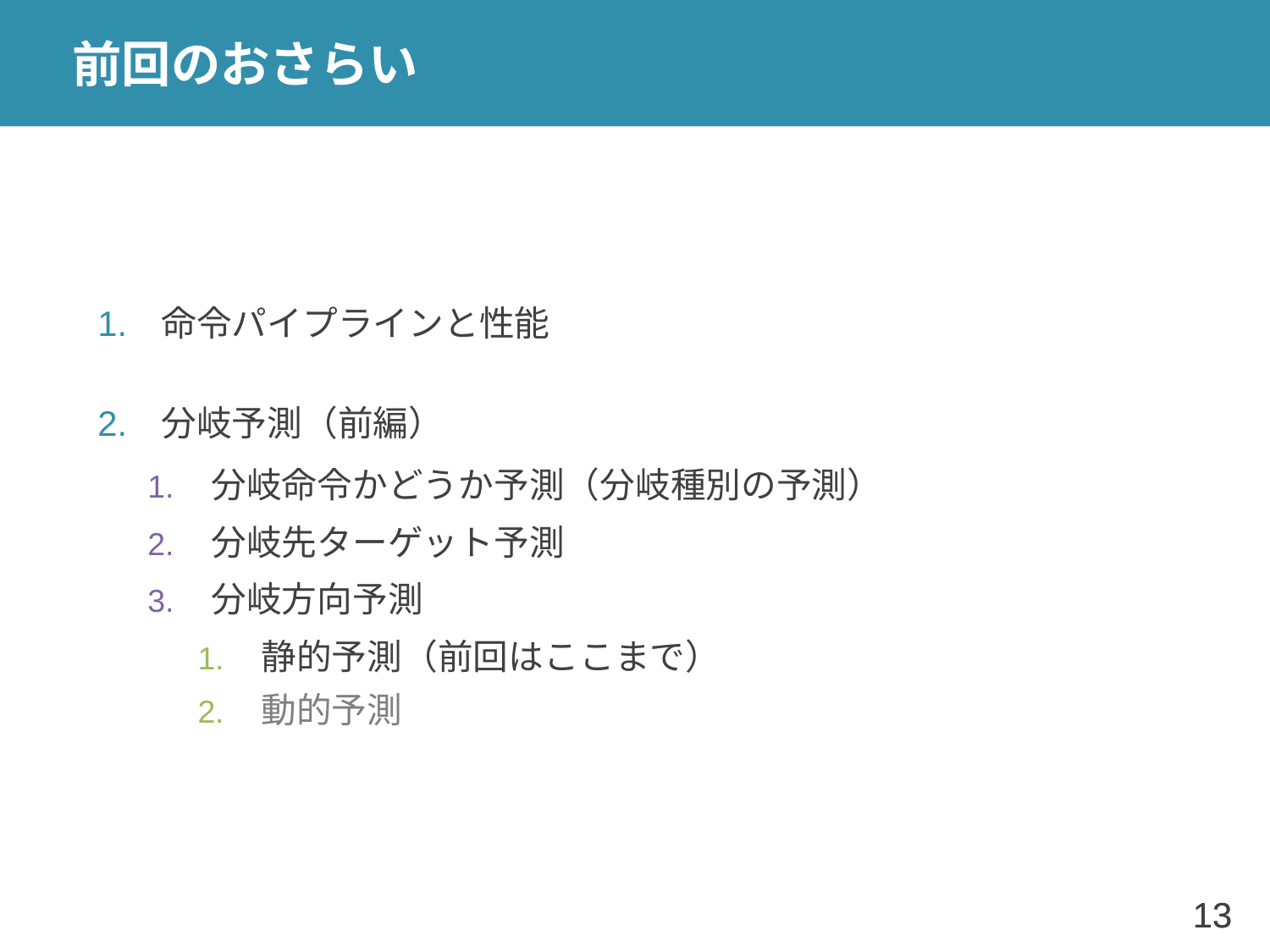

# 前回のおさらい
命令パイプラインと性能
分岐予測（前編）
分岐命令かどうか予測（分岐種別の予測）
分岐先ターゲット予測
分岐方向予測
静的予測（前回はここまで）
動的予測